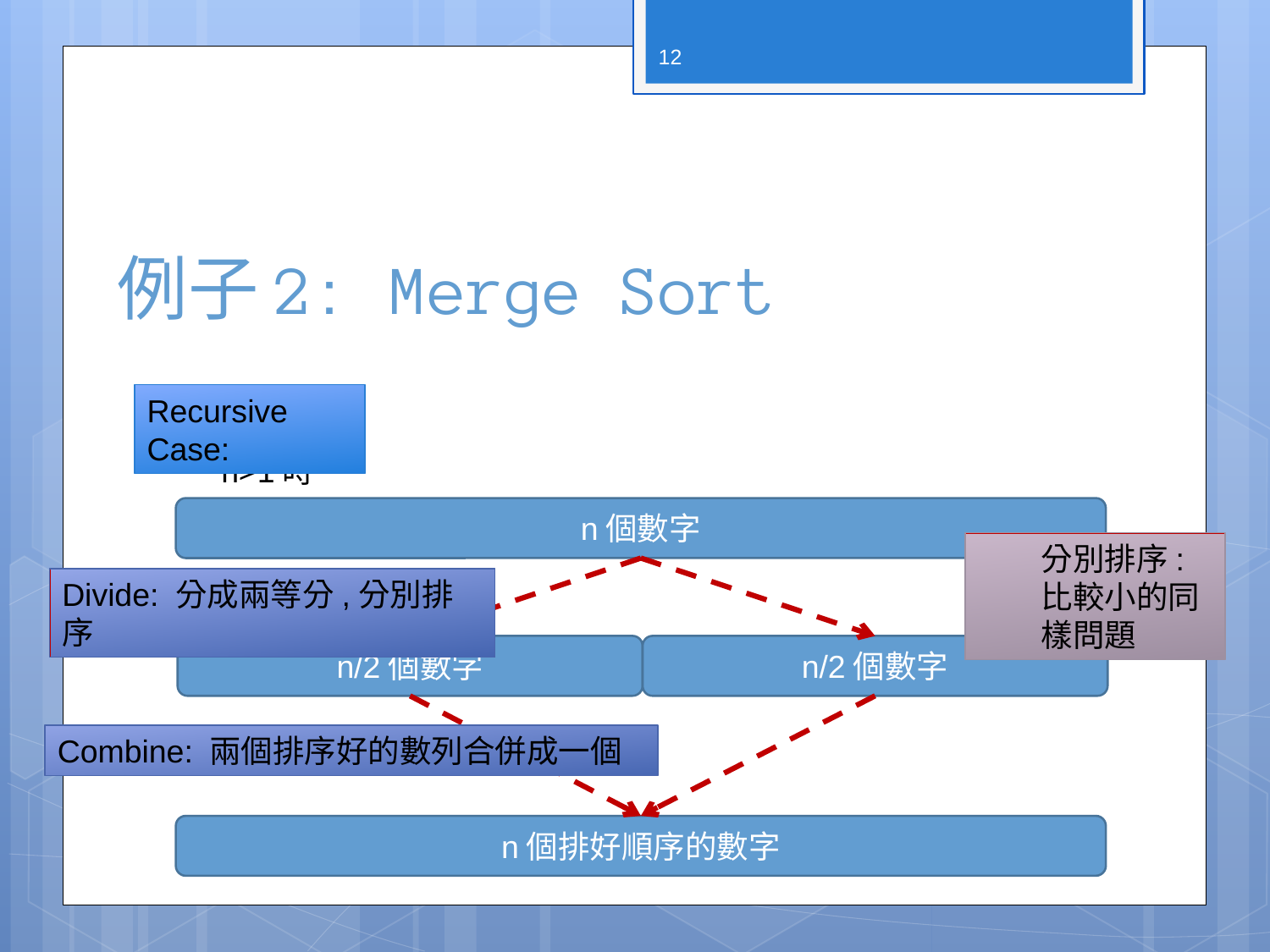

12
# 例子2: Merge Sort
Recursive Case:
n>1時
n個數字
分別排序: 比較小的同樣問題
Divide: 分成兩等分,分別排序
n/2個數字
n/2個數字
Combine: 兩個排序好的數列合併成一個
n個排好順序的數字